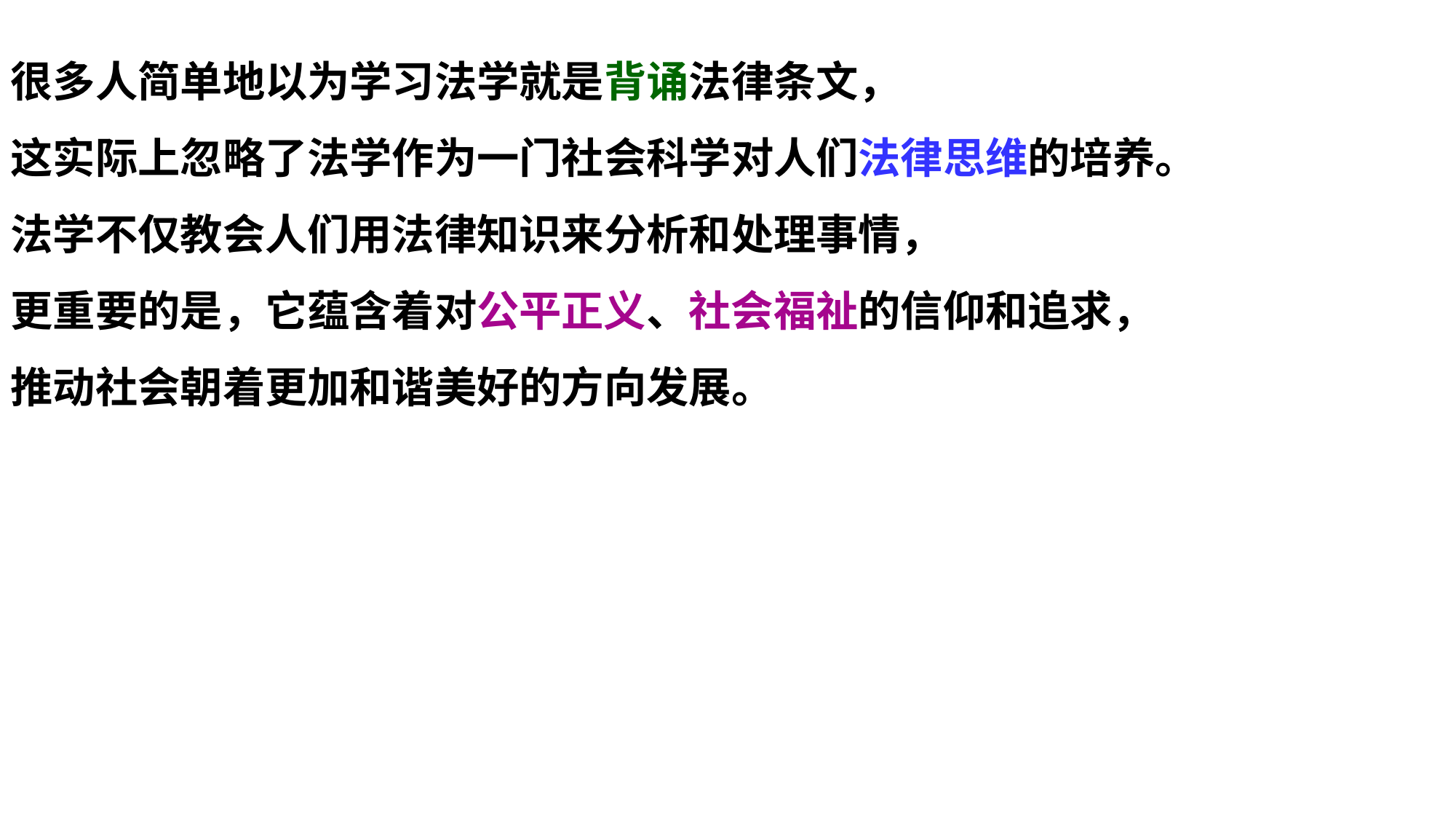

很多人简单地以为学习法学就是背诵法律条文，
这实际上忽略了法学作为一门社会科学对人们法律思维的培养。
法学不仅教会人们用法律知识来分析和处理事情，
更重要的是，它蕴含着对公平正义、社会福祉的信仰和追求，
推动社会朝着更加和谐美好的方向发展。